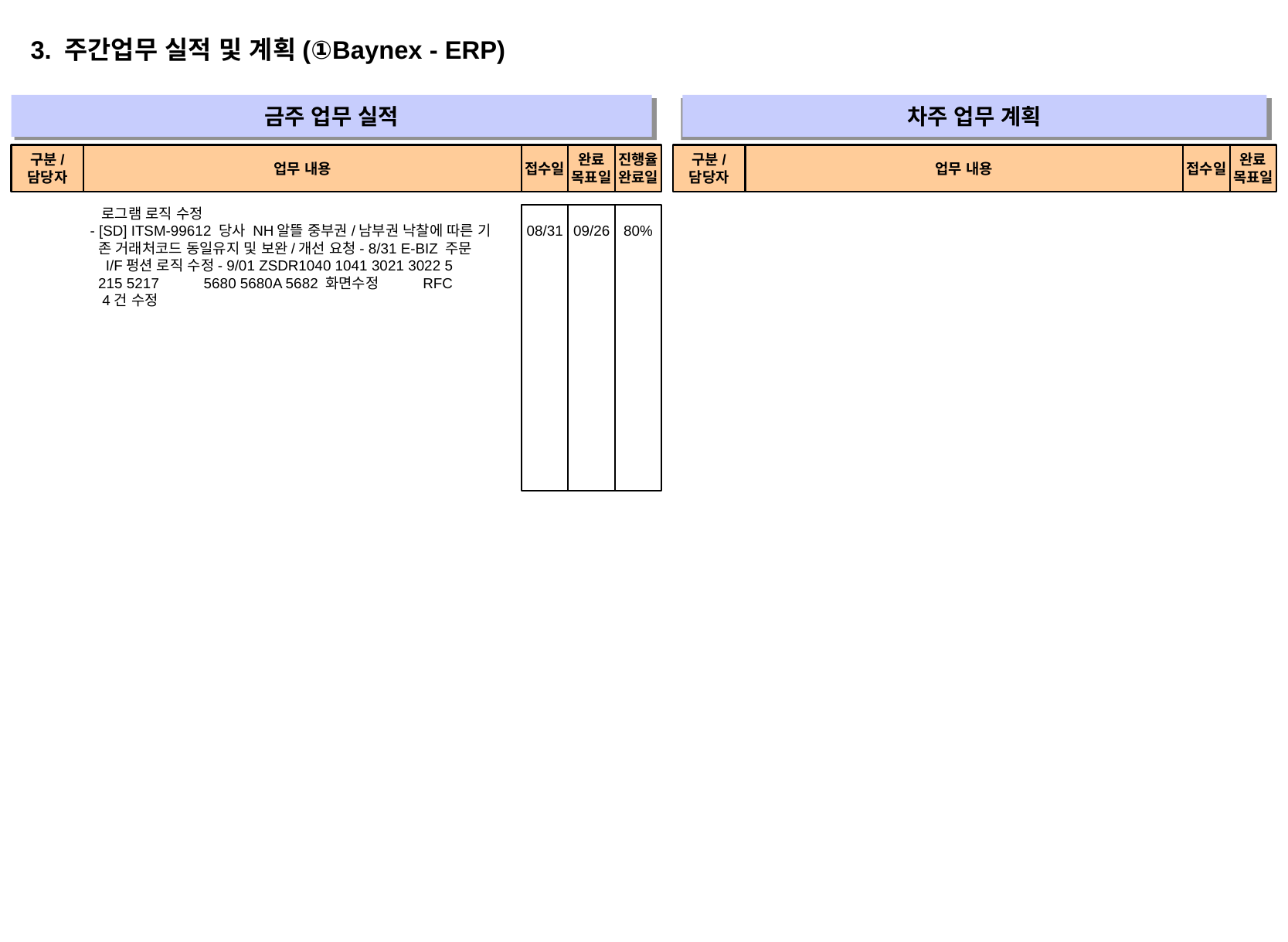

3. 주간업무 실적 및 계획(①Baynex - ERP)
금주 업무 실적
차주 업무 계획
" "
" "
구분/
담당자
업무 내용
접수일
완료
목표일
진행율
완료일
구분/
담당자
업무 내용
접수일
완료
목표일
  로그램 로직 수정
- [SD] ITSM-99612 당사 NH알뜰 중부권/남부권 낙찰에 따른 기
  존 거래처코드 동일유지 및 보완/개선 요청- 8/31 E-BIZ 주문
   I/F펑션 로직 수정- 9/01 ZSDR1040 1041 3021 3022 5
  215 5217           5680 5680A 5682 화면수정          RFC
   4건 수정
08/31
09/26
80%